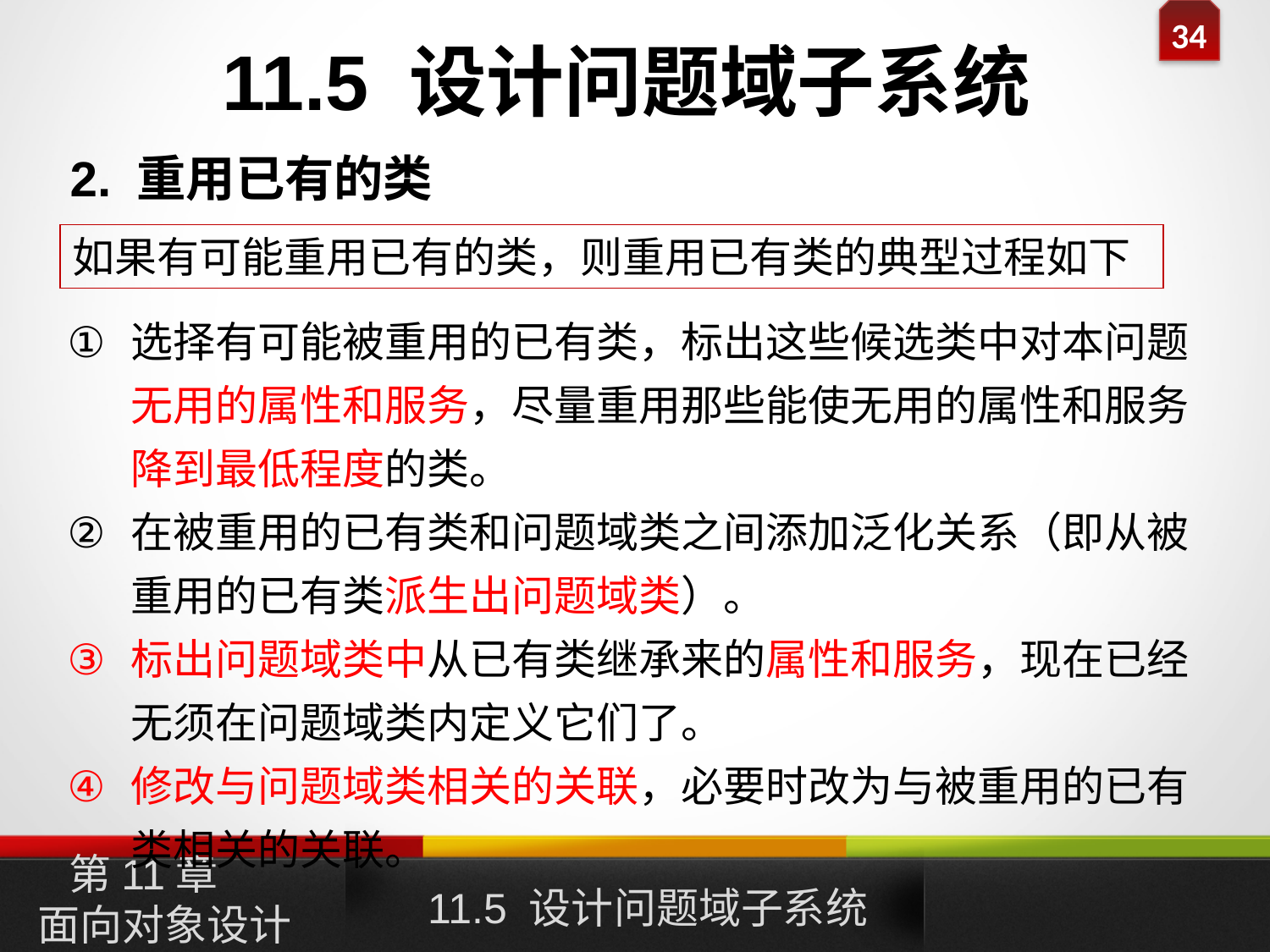

# 11.5 设计问题域子系统
2. 重用已有的类
如果有可能重用已有的类，则重用已有类的典型过程如下
选择有可能被重用的已有类，标出这些候选类中对本问题无用的属性和服务，尽量重用那些能使无用的属性和服务降到最低程度的类。
在被重用的已有类和问题域类之间添加泛化关系（即从被重用的已有类派生出问题域类）。
标出问题域类中从已有类继承来的属性和服务，现在已经无须在问题域类内定义它们了。
修改与问题域类相关的关联，必要时改为与被重用的已有类相关的关联。
11.5 设计问题域子系统